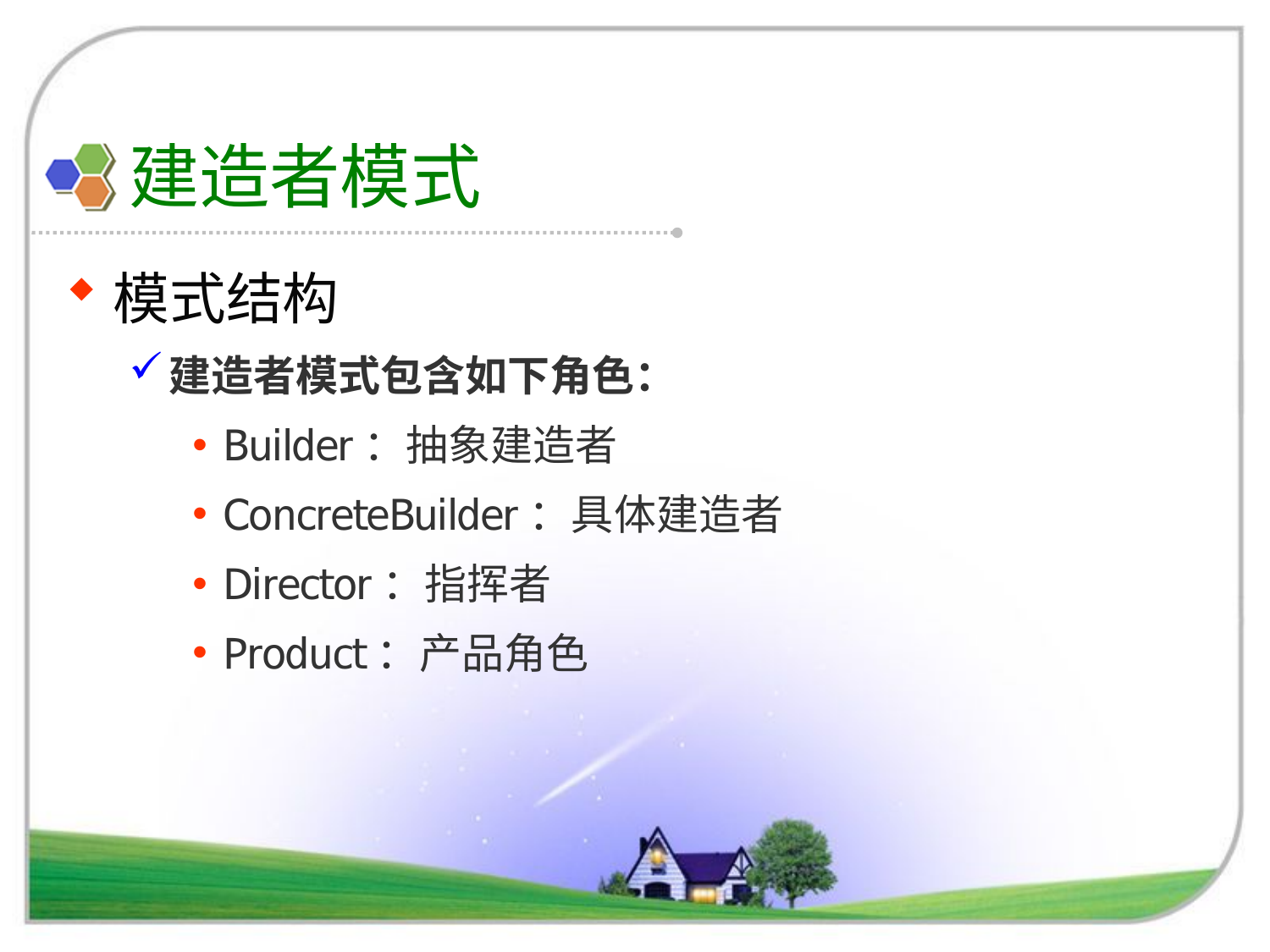

# 建造者模式
模式结构
建造者模式包含如下角色：
Builder：抽象建造者
ConcreteBuilder：具体建造者
Director：指挥者
Product：产品角色